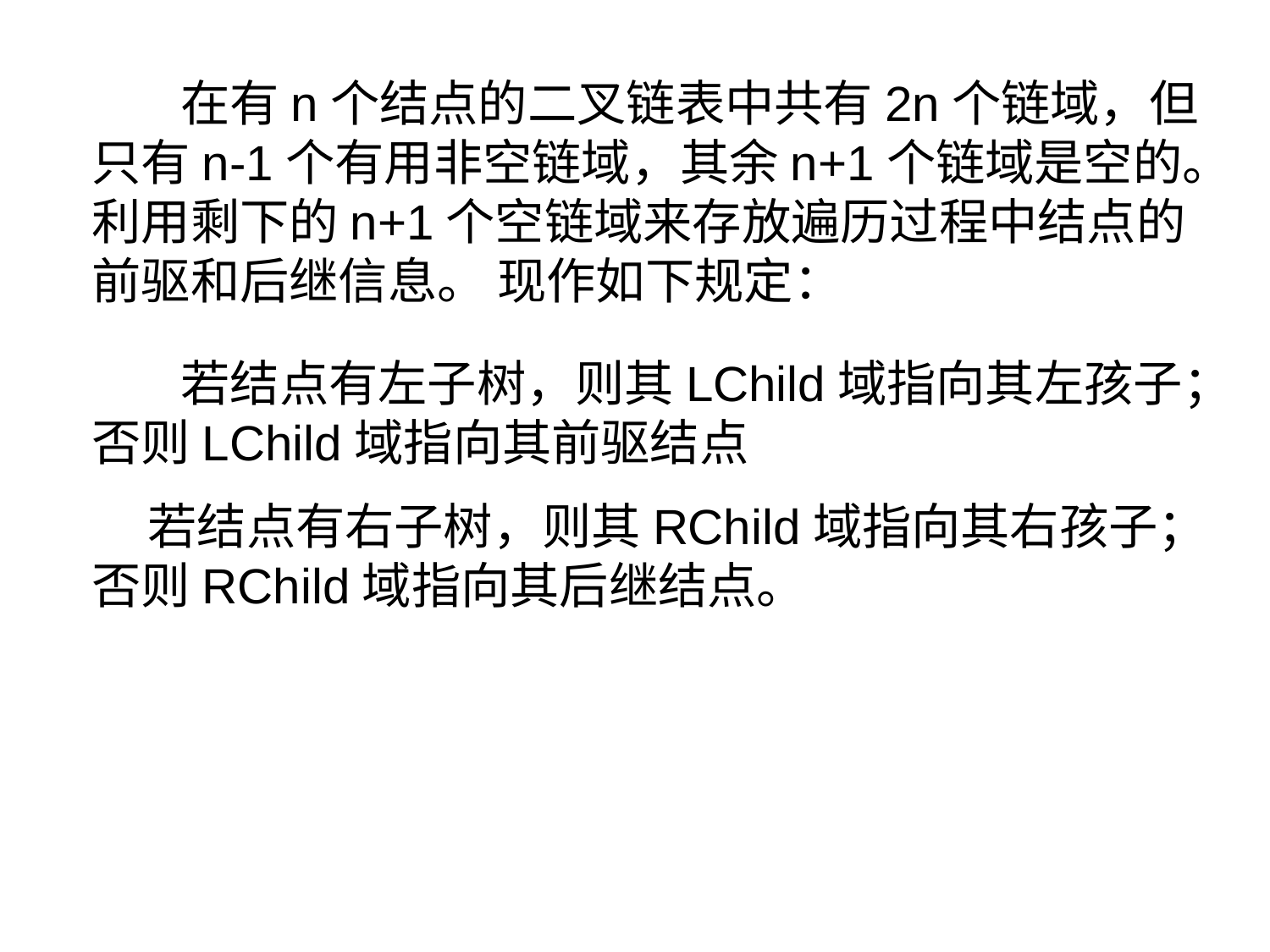

在有n个结点的二叉链表中共有2n个链域，但只有n-1个有用非空链域，其余n+1个链域是空的。利用剩下的n+1个空链域来存放遍历过程中结点的前驱和后继信息。 现作如下规定：
       若结点有左子树，则其LChild域指向其左孩子；否则LChild域指向其前驱结点
    若结点有右子树，则其RChild域指向其右孩子；否则RChild域指向其后继结点。